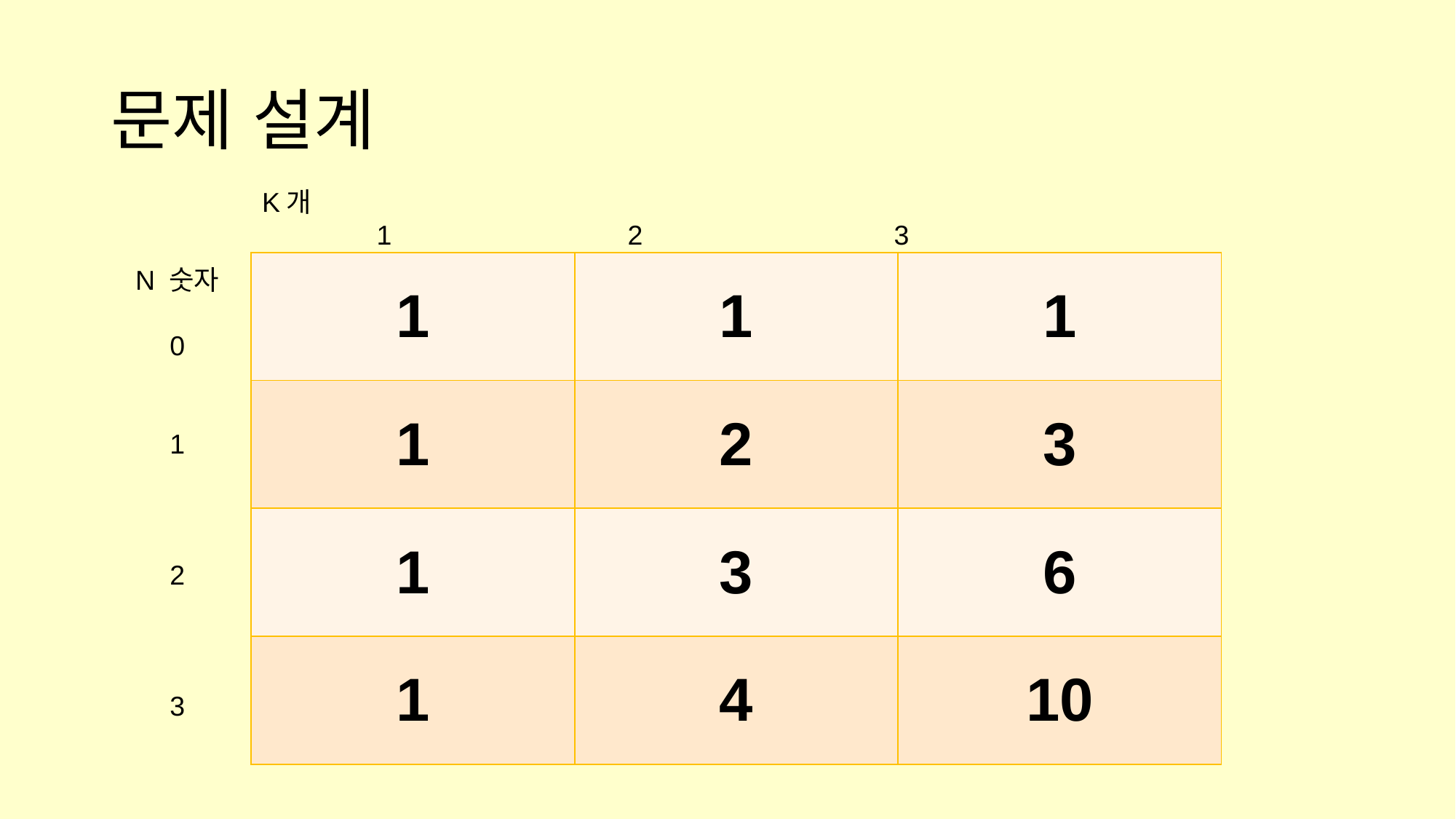

# 문제 설계
K개
               1                               2                                 3
| 1 | 1 | 1 |
| --- | --- | --- |
| 1 | 2 | 3 |
| 1 | 3 | 6 |
| 1 | 4 | 10 |
N 숫자

0

1

2

3